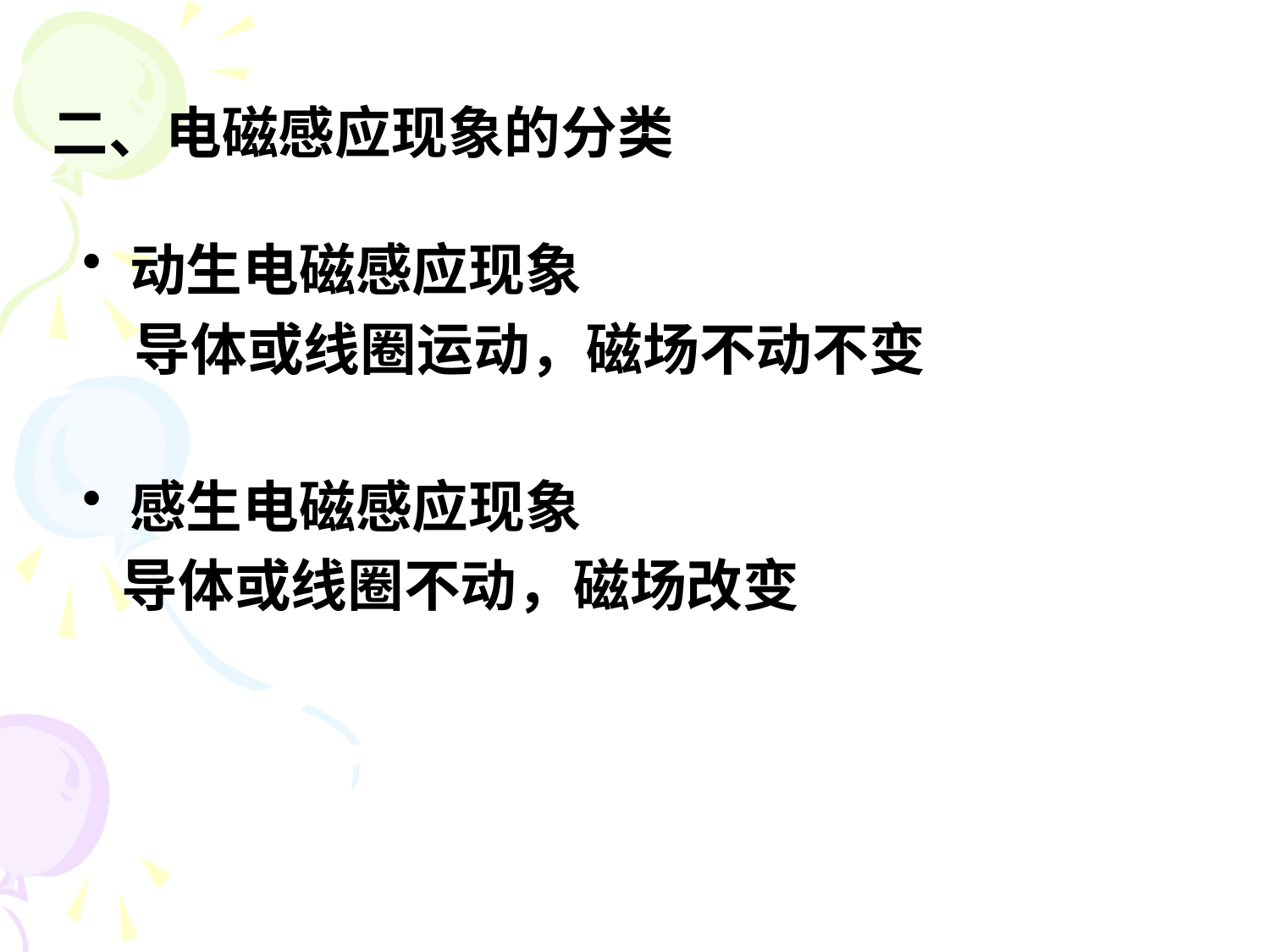

# 二、电磁感应现象的分类
动生电磁感应现象
   导体或线圈运动，磁场不动不变

感生电磁感应现象
  导体或线圈不动，磁场改变